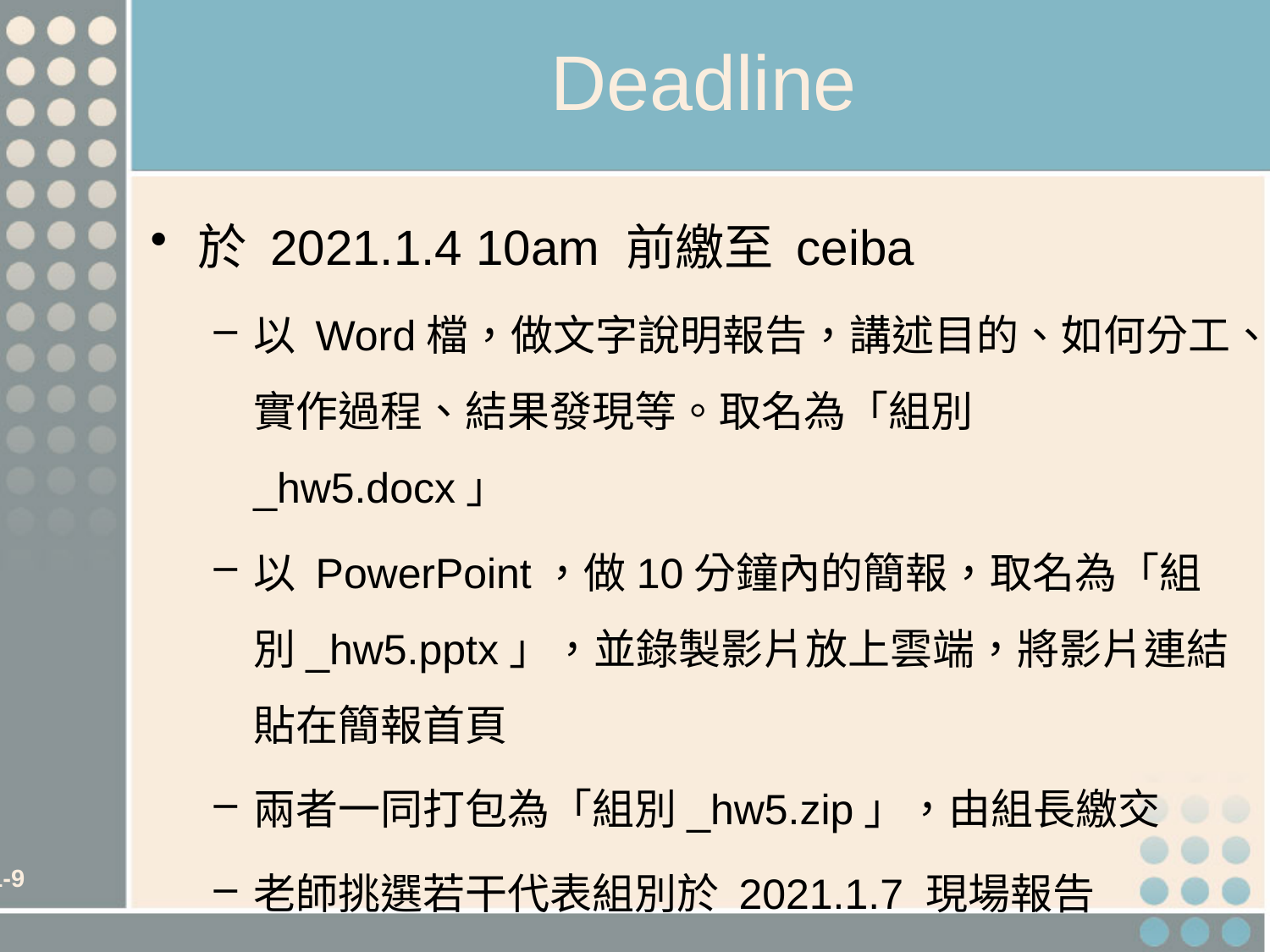

# Deadline
於 2021.1.4 10am 前繳至 ceiba
以 Word檔，做文字說明報告，講述目的、如何分工、實作過程、結果發現等。取名為「組別_hw5.docx」
以 PowerPoint，做10分鐘內的簡報，取名為「組別_hw5.pptx」，並錄製影片放上雲端，將影片連結貼在簡報首頁
兩者一同打包為「組別_hw5.zip」，由組長繳交
老師挑選若干代表組別於 2021.1.7 現場報告